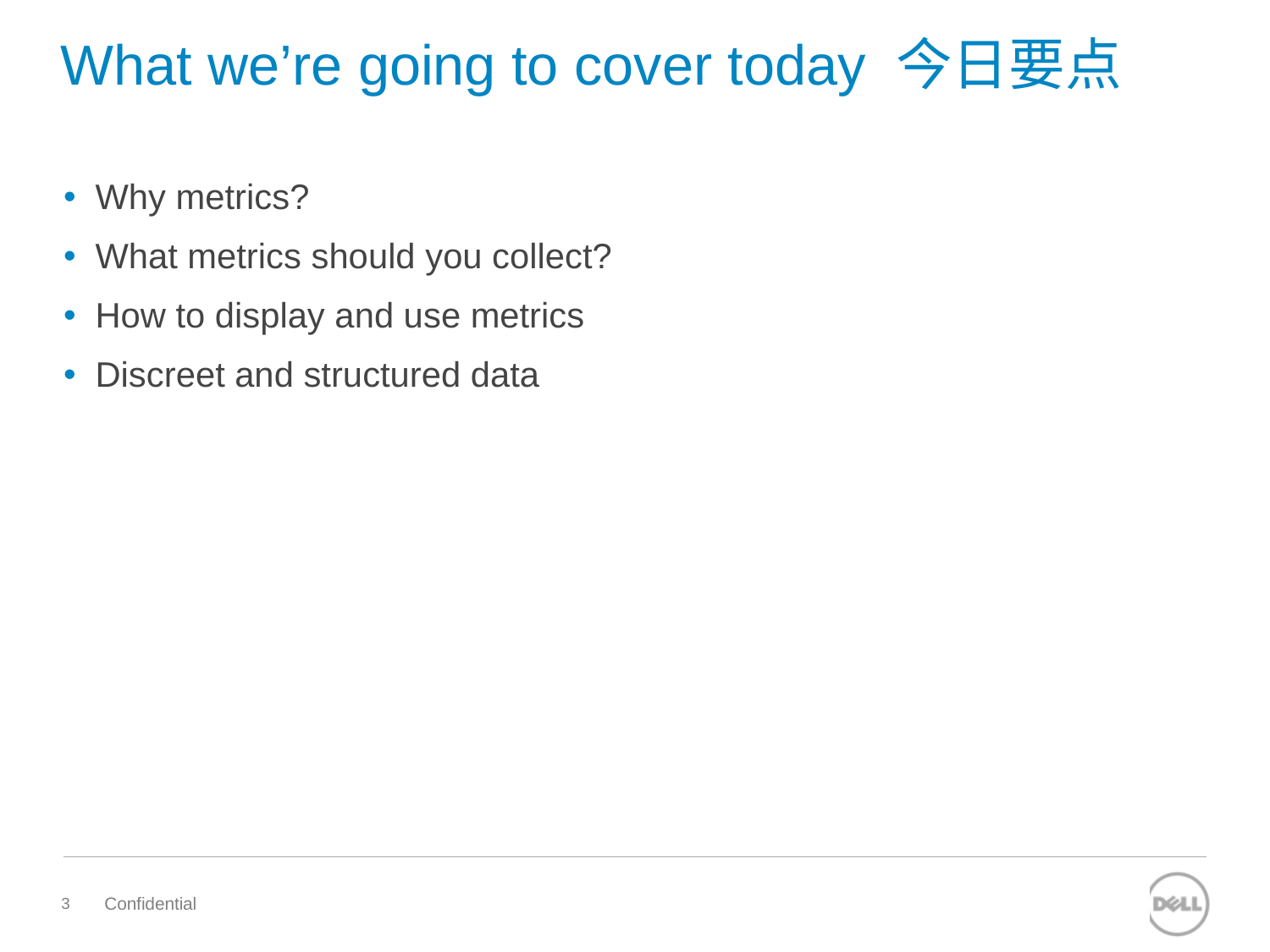

# What we’re going to cover today 今日要点
Why metrics?
What metrics should you collect?
How to display and use metrics
Discreet and structured data